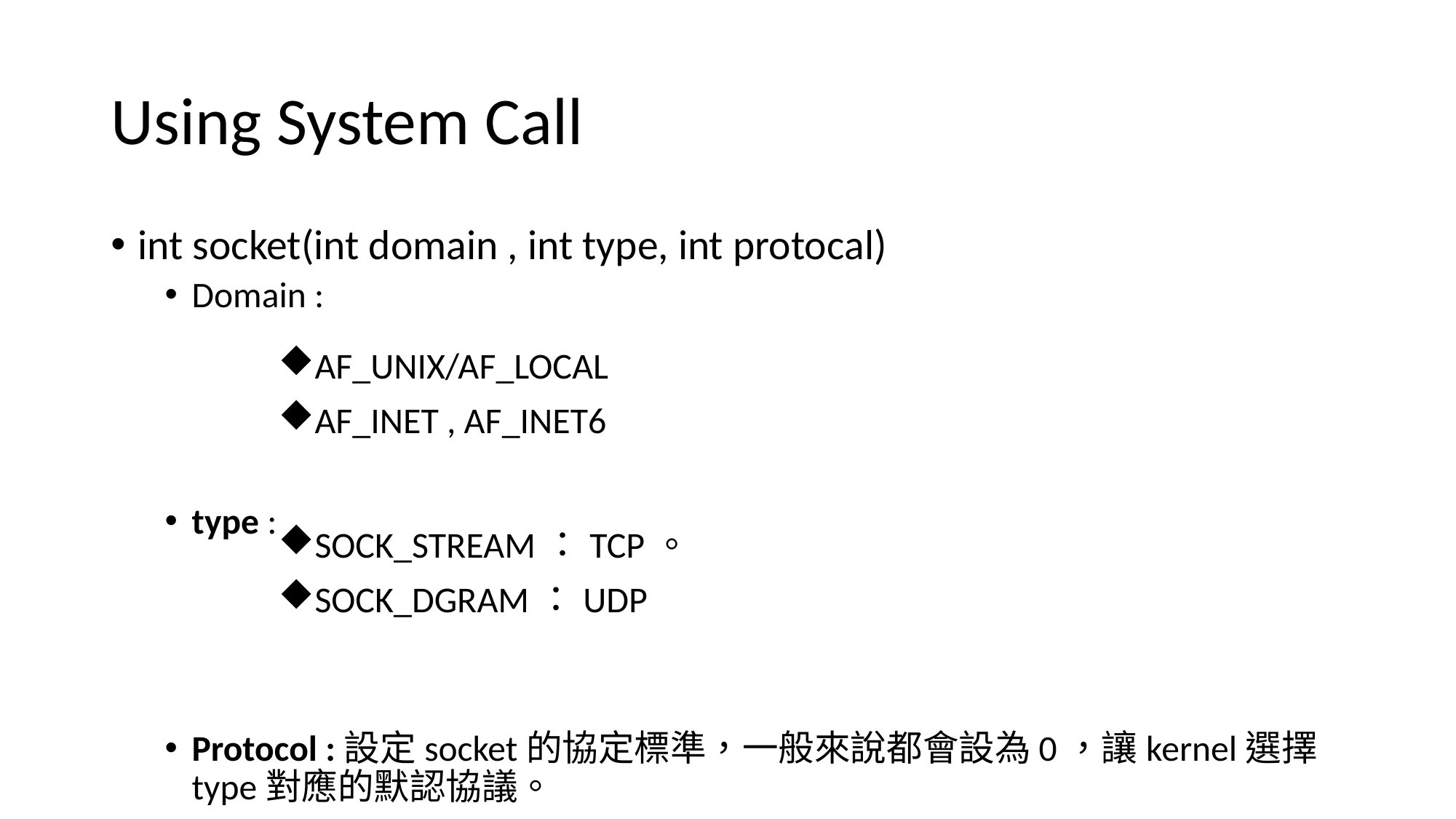

# Using System Call
int socket(int domain , int type, int protocal)
Domain :

type :

Protocol :設定socket的協定標準，一般來說都會設為0，讓kernel選擇type對應的默認協議。

AF_UNIX/AF_LOCAL
AF_INET , AF_INET6

SOCK_STREAM：TCP。
SOCK_DGRAM：UDP